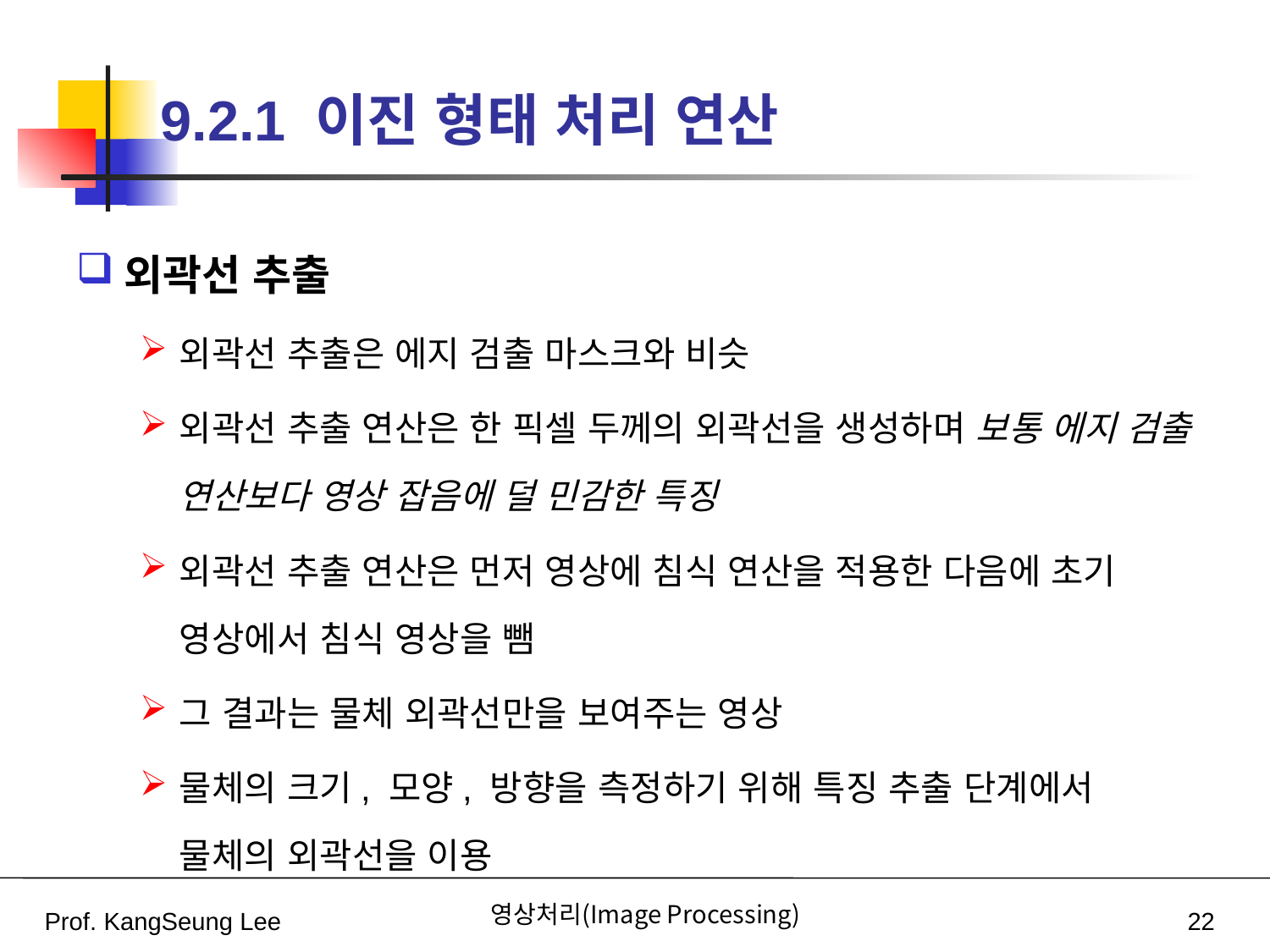

# 9.2.1 이진 형태 처리 연산
외곽선 추출
외곽선 추출은 에지 검출 마스크와 비슷
외곽선 추출 연산은 한 픽셀 두께의 외곽선을 생성하며 보통 에지 검출 연산보다 영상 잡음에 덜 민감한 특징
외곽선 추출 연산은 먼저 영상에 침식 연산을 적용한 다음에 초기 영상에서 침식 영상을 뺌
그 결과는 물체 외곽선만을 보여주는 영상
물체의 크기, 모양, 방향을 측정하기 위해 특징 추출 단계에서 물체의 외곽선을 이용
Prof. KangSeung Lee
영상처리(Image Processing)
22